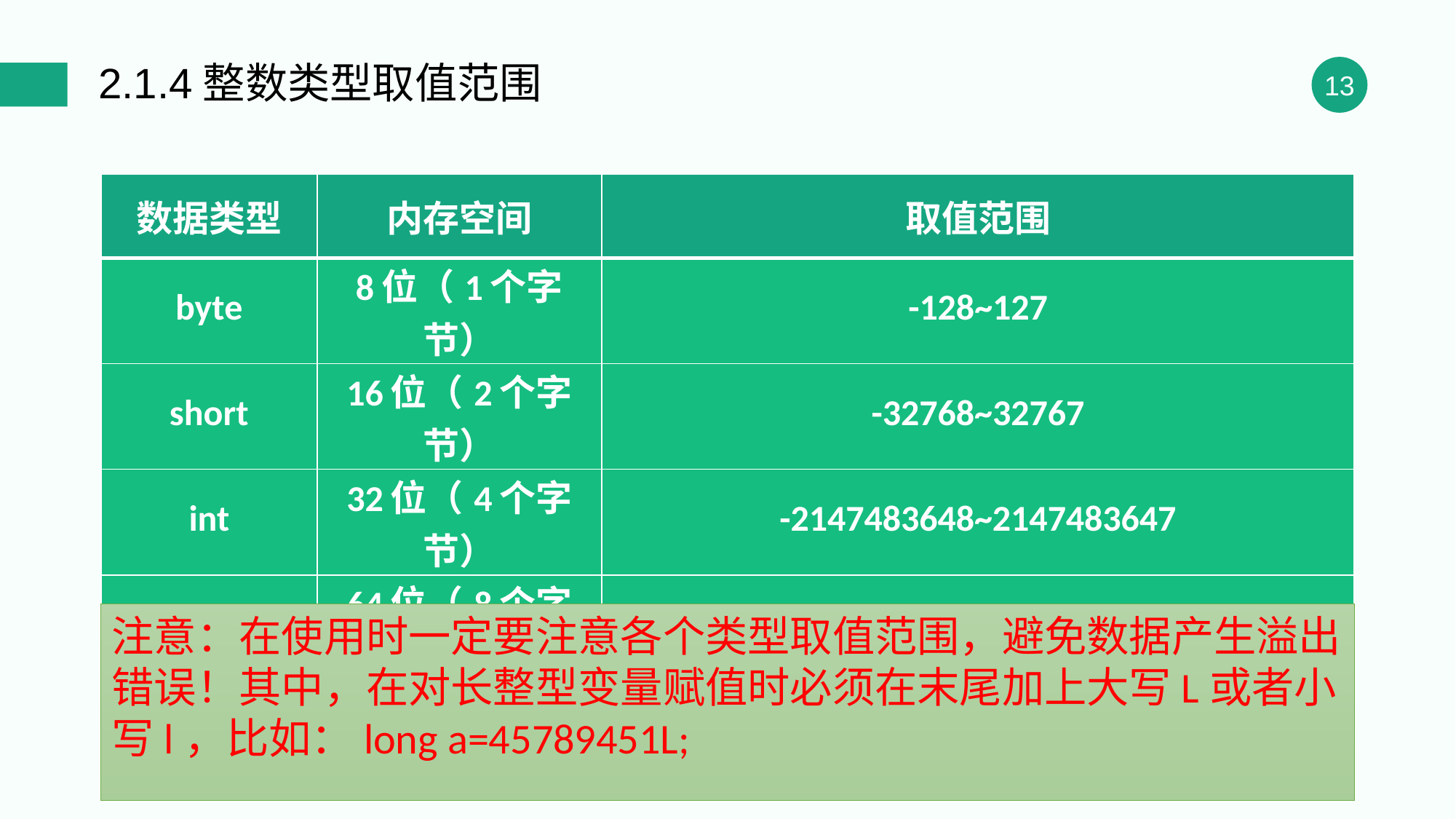

2.1.4整数类型取值范围
| 数据类型 | 内存空间 | 取值范围 |
| --- | --- | --- |
| byte | 8位（1个字节） | -128~127 |
| short | 16位（2个字节） | -32768~32767 |
| int | 32位（4个字节） | -2147483648~2147483647 |
| long | 64位（8个字节） | -9223372036854775808~9223372036854775807 |
注意：在使用时一定要注意各个类型取值范围，避免数据产生溢出错误！其中，在对长整型变量赋值时必须在末尾加上大写L或者小写l，比如：long a=45789451L;